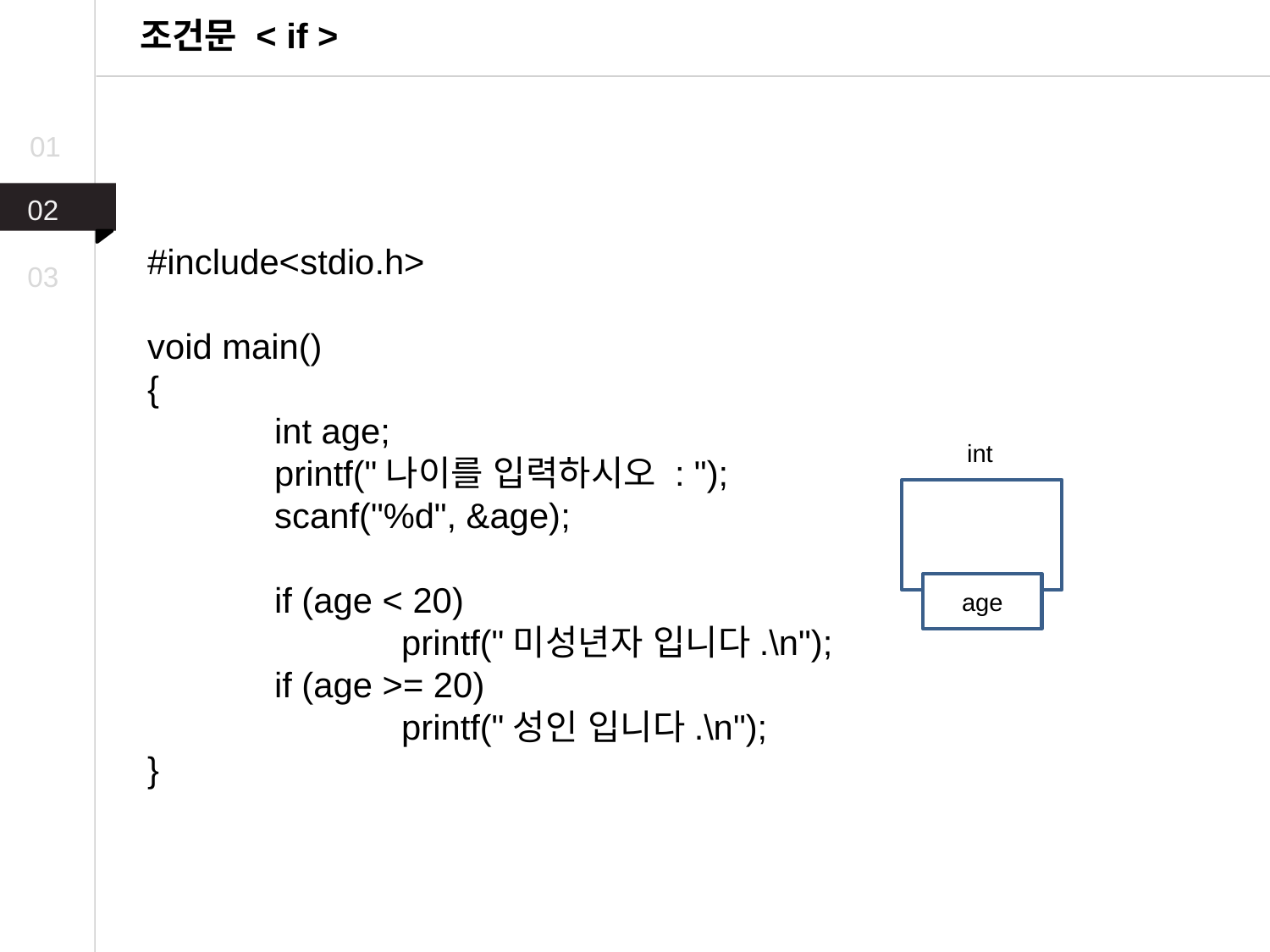

조건문 < if >
01

02

#include<stdio.h>

void main()
{
	int age;
	printf("나이를 입력하시오 : ");
	scanf("%d", &age);

	if (age < 20)
		printf("미성년자 입니다.\n");
	if (age >= 20)
		printf("성인 입니다.\n");
}
03
int

age